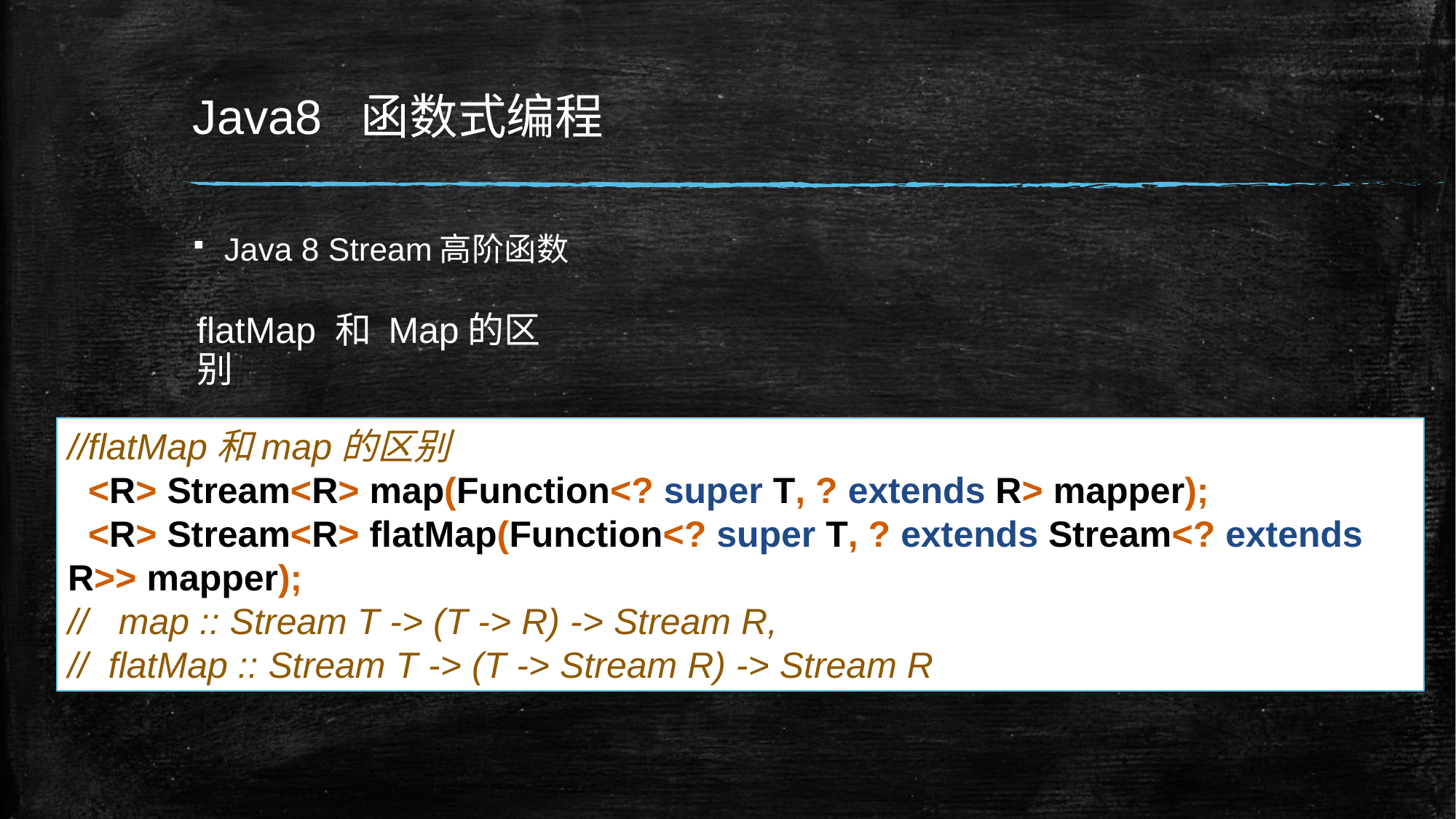

# Java8  函数式编程
Java 8 Stream高阶函数
flatMap 和 Map的区别
//flatMap和map的区别
  <R> Stream<R> map(Function<? super T, ? extends R> mapper);
  <R> Stream<R> flatMap(Function<? super T, ? extends Stream<? extends R>> mapper);
//   map :: Stream T -> (T -> R) -> Stream R,
//  flatMap :: Stream T -> (T -> Stream R) -> Stream R